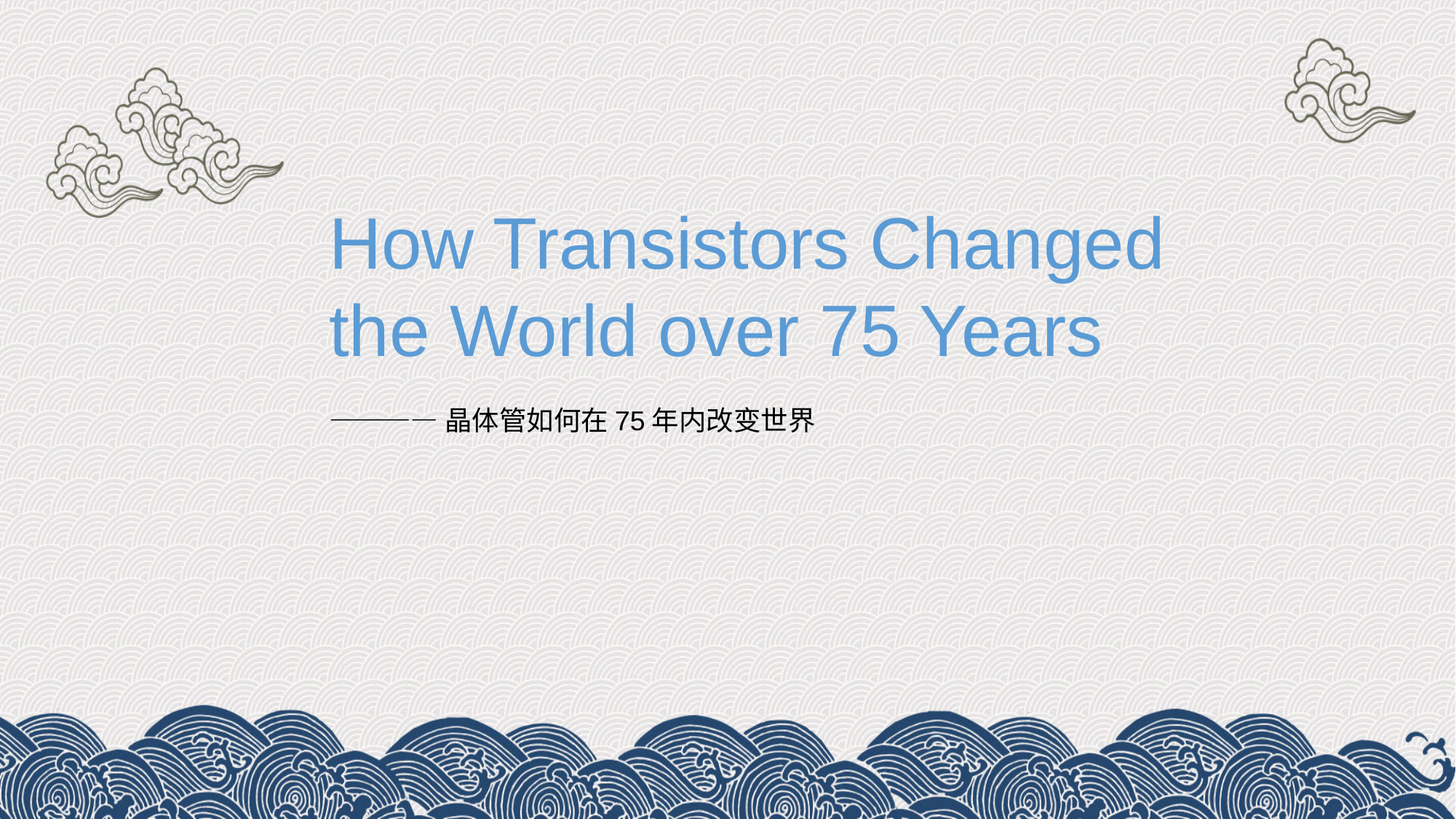

How Transistors Changed the World over 75 Years

————晶体管如何在75年内改变世界